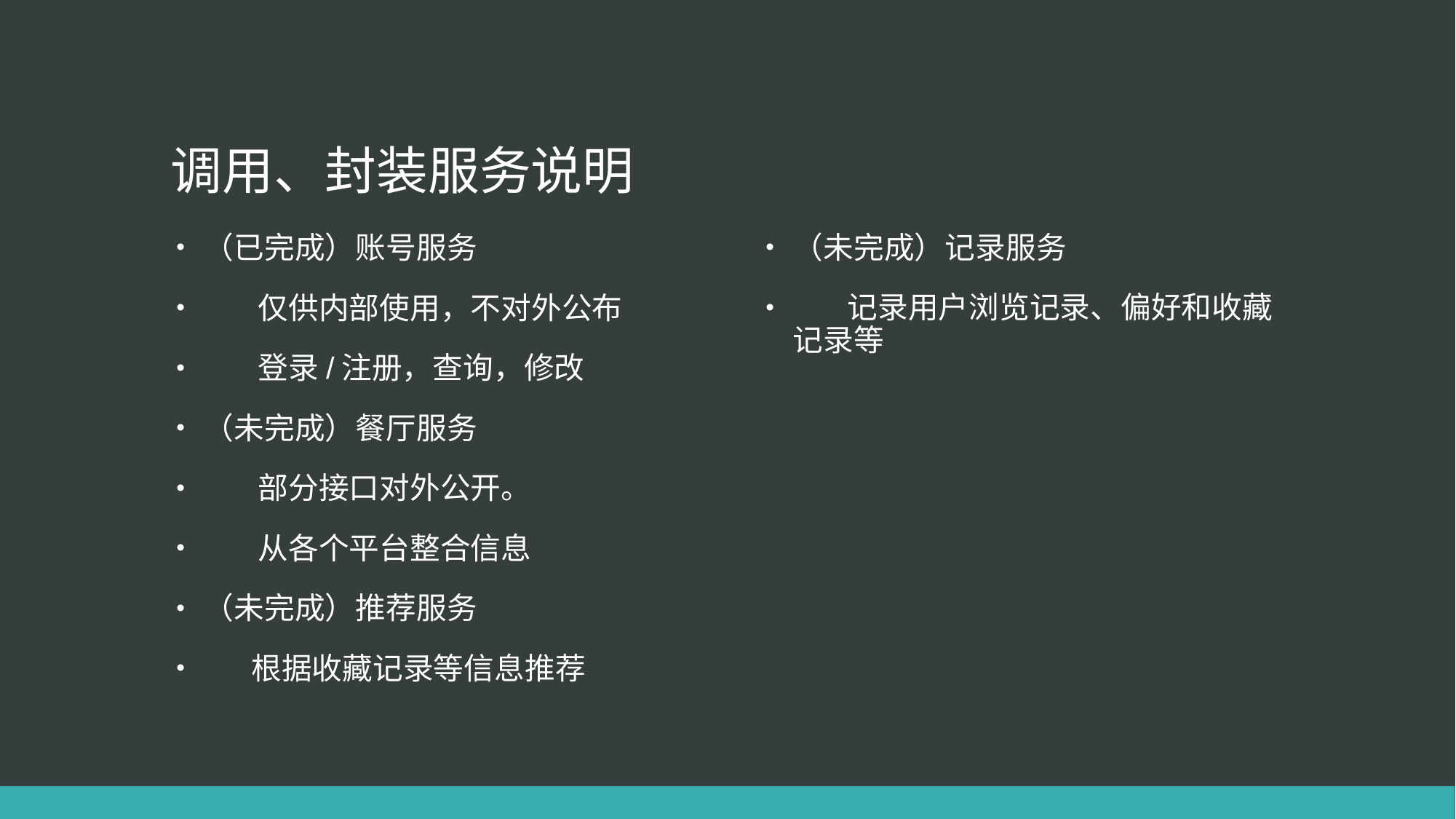

# 调用、封装服务说明
（已完成）账号服务
       仅供内部使用，不对外公布
       登录/注册，查询，修改
（未完成）餐厅服务
       部分接口对外公开。
       从各个平台整合信息
（未完成）推荐服务
      根据收藏记录等信息推荐

（未完成）记录服务
       记录用户浏览记录、偏好和收藏记录等